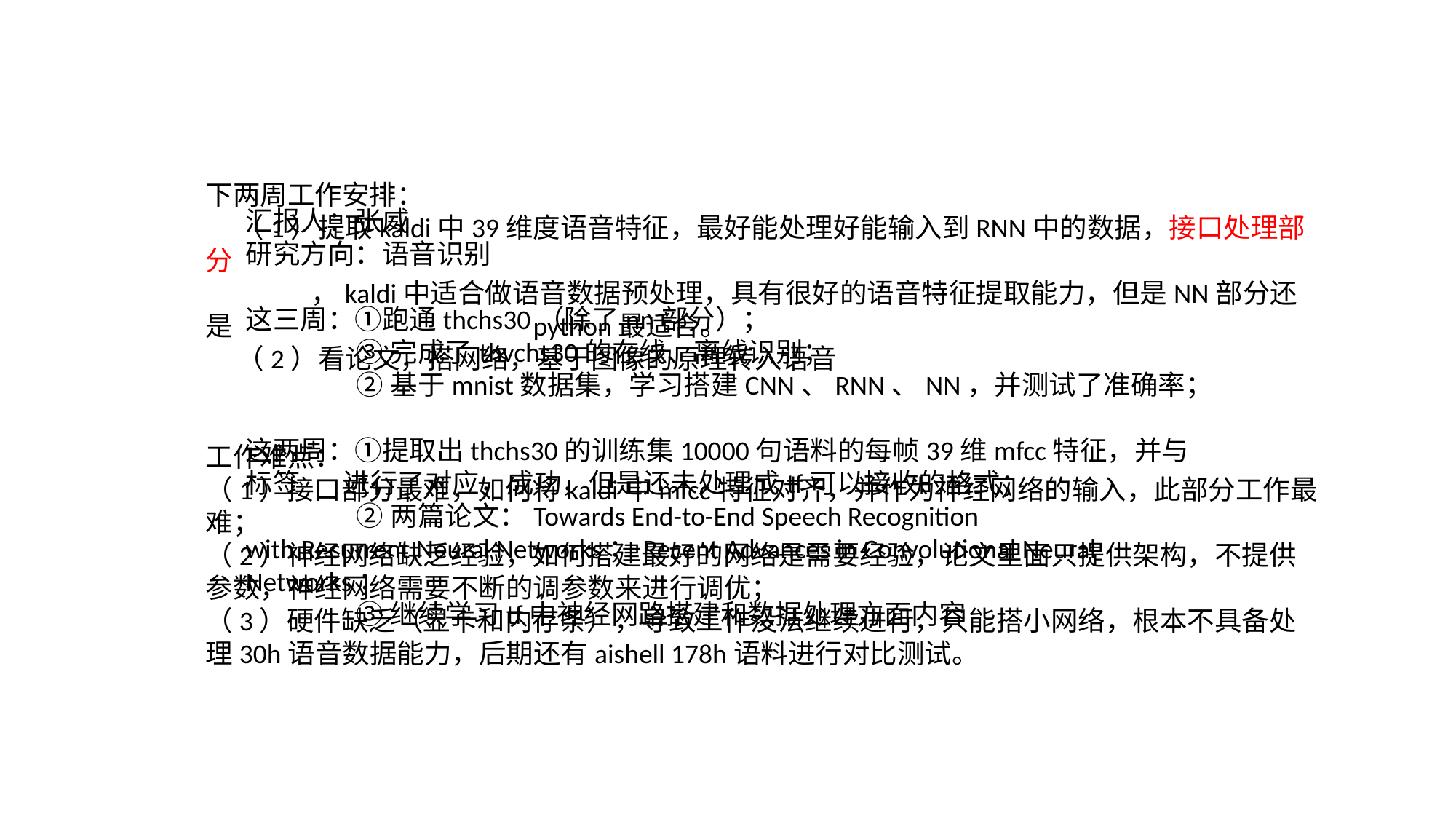

下两周工作安排：
    （1）提取kaldi中39维度语音特征，最好能处理好能输入到RNN中的数据，接口处理部分
                ，kaldi中适合做语音数据预处理，具有很好的语音特征提取能力，但是NN部分还是                                  	python最适合。
    （2）看论文，搭网络，基于图像的原理转入语音

工作难点：
（1）接口部分最难，如何将kaldi中mfcc特征对齐，并作为神经网络的输入，此部分工作最难；
（2）神经网络缺乏经验，如何搭建最好的网络是需要经验，论文里面只提供架构，不提供参数，神经网络需要不断的调参数来进行调优；
（3）硬件缺乏（显卡和内存条），导致工作没法继续进行，只能搭小网络，根本不具备处理30h语音数据能力，后期还有aishell 178h语料进行对比测试。

汇报人：张威
研究方向：语音识别

这三周：①跑通thchs30（除了nn部分）；
                  ③完成了thvchs30的在线、离线识别；
                  ②基于mnist数据集，学习搭建CNN、RNN、NN，并测试了准确率；

这两周：①提取出thchs30的训练集10000句语料的每帧39维mfcc特征，并与标签       进行了对应，成功，但是还未处理成tf可以接收的格式；
                  ②两篇论文：Towards End-to-End Speech Recognition
with Recurrent Neural Networks；Recent Advances in Convolutional Neural Networks；
                  ③继续学习tf中神经网路搭建和数据处理方面内容